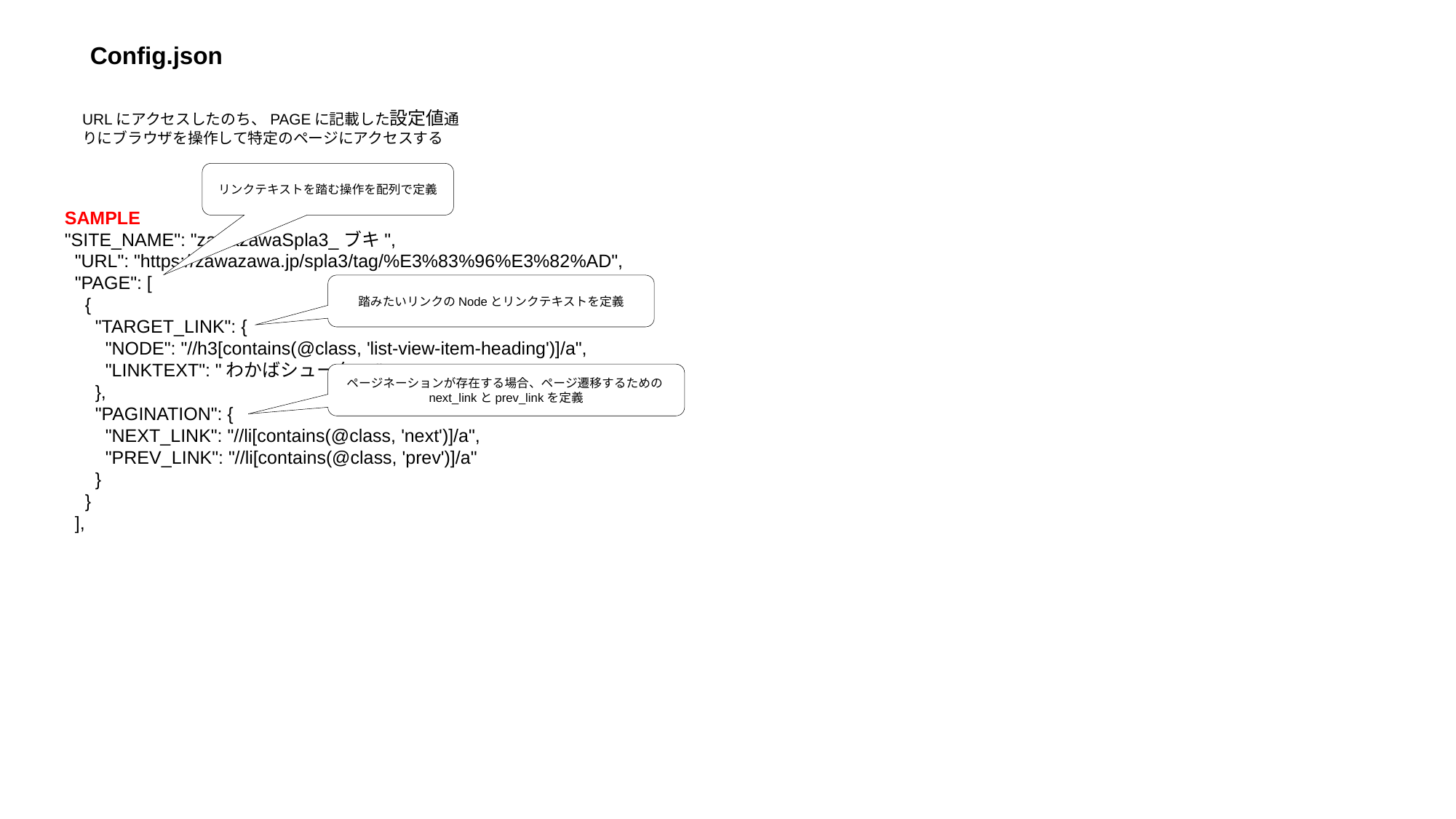

Config.json
URLにアクセスしたのち、PAGEに記載した設定値通りにブラウザを操作して特定のページにアクセスする
リンクテキストを踏む操作を配列で定義
SAMPLE
"SITE_NAME": "zawazawaSpla3_ブキ",
  "URL": "https://zawazawa.jp/spla3/tag/%E3%83%96%E3%82%AD",
  "PAGE": [
    {
      "TARGET_LINK": {
        "NODE": "//h3[contains(@class, 'list-view-item-heading')]/a",
        "LINKTEXT": "わかばシューター"
      },
      "PAGINATION": {
        "NEXT_LINK": "//li[contains(@class, 'next')]/a",
        "PREV_LINK": "//li[contains(@class, 'prev')]/a"
      }
    }
  ],
踏みたいリンクのNodeとリンクテキストを定義
ページネーションが存在する場合、ページ遷移するためのnext_linkとprev_linkを定義